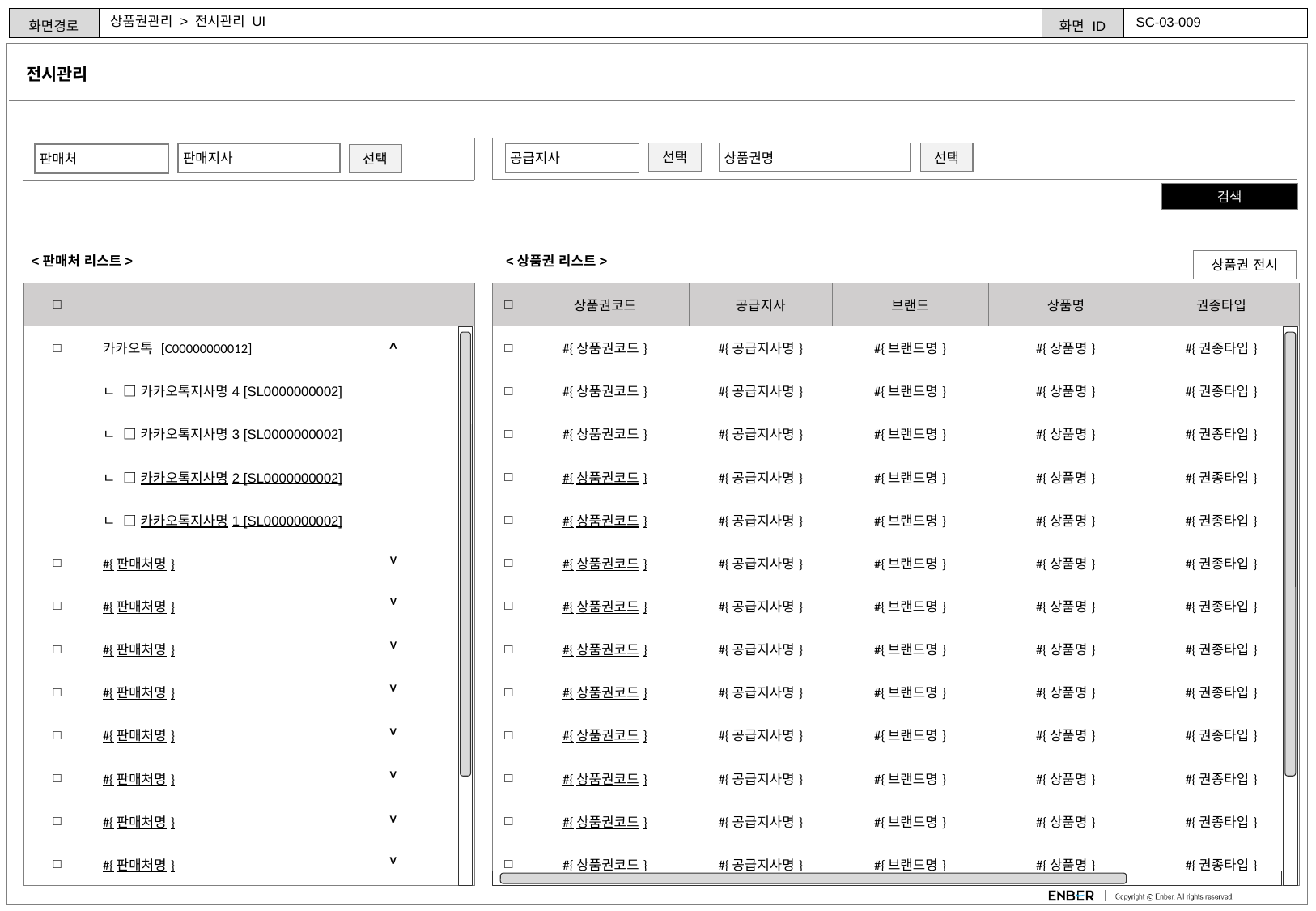

# 상품권관리 > 전시관리 UI
SC-03-009
전시관리
|  |
| --- |
|  |
| --- |
선택
상품권명
선택
판매지사
공급지사
판매처
선택
검색
<상품권 리스트>
<판매처 리스트>
상품권 전시
| □ |  |
| --- | --- |
| □ | 카카오톡 [C00000000012] |
|  | ㄴ □ 카카오톡지사명4 [SL0000000002] |
|  | ㄴ □ 카카오톡지사명3 [SL0000000002] |
|  | ㄴ □ 카카오톡지사명2 [SL0000000002] |
|  | ㄴ □ 카카오톡지사명1 [SL0000000002] |
| □ | #{판매처명} |
| □ | #{판매처명} |
| □ | #{판매처명} |
| □ | #{판매처명} |
| □ | #{판매처명} |
| □ | #{판매처명} |
| □ | #{판매처명} |
| □ | #{판매처명} |
| □ | 상품권코드 | 공급지사 | 브랜드 | 상품명 | 권종타입 |
| --- | --- | --- | --- | --- | --- |
| □ | #{상품권코드} | #{공급지사명} | #{브랜드명} | #{상품명} | #{권종타입} |
| □ | #{상품권코드} | #{공급지사명} | #{브랜드명} | #{상품명} | #{권종타입} |
| □ | #{상품권코드} | #{공급지사명} | #{브랜드명} | #{상품명} | #{권종타입} |
| □ | #{상품권코드} | #{공급지사명} | #{브랜드명} | #{상품명} | #{권종타입} |
| □ | #{상품권코드} | #{공급지사명} | #{브랜드명} | #{상품명} | #{권종타입} |
| □ | #{상품권코드} | #{공급지사명} | #{브랜드명} | #{상품명} | #{권종타입} |
| □ | #{상품권코드} | #{공급지사명} | #{브랜드명} | #{상품명} | #{권종타입} |
| □ | #{상품권코드} | #{공급지사명} | #{브랜드명} | #{상품명} | #{권종타입} |
| □ | #{상품권코드} | #{공급지사명} | #{브랜드명} | #{상품명} | #{권종타입} |
| □ | #{상품권코드} | #{공급지사명} | #{브랜드명} | #{상품명} | #{권종타입} |
| □ | #{상품권코드} | #{공급지사명} | #{브랜드명} | #{상품명} | #{권종타입} |
| □ | #{상품권코드} | #{공급지사명} | #{브랜드명} | #{상품명} | #{권종타입} |
| □ | #{상품권코드} | #{공급지사명} | #{브랜드명} | #{상품명} | #{권종타입} |

^

V
V
V
V
V
V
V
V